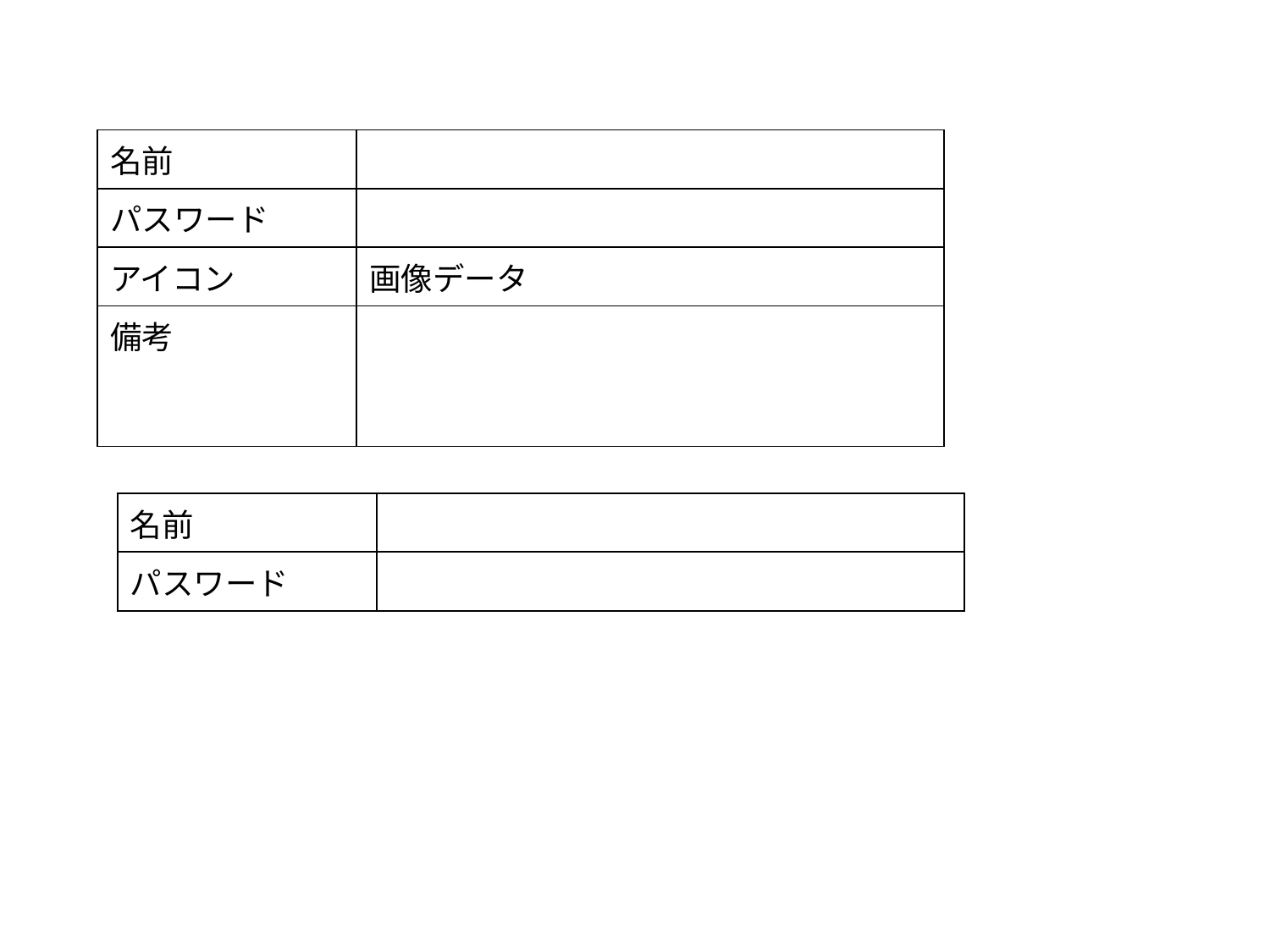

| 名前 |  |
| --- | --- |
| パスワード |  |
| アイコン | 画像データ |
| 備考 |  |
| 名前 |  |
| --- | --- |
| パスワード |  |